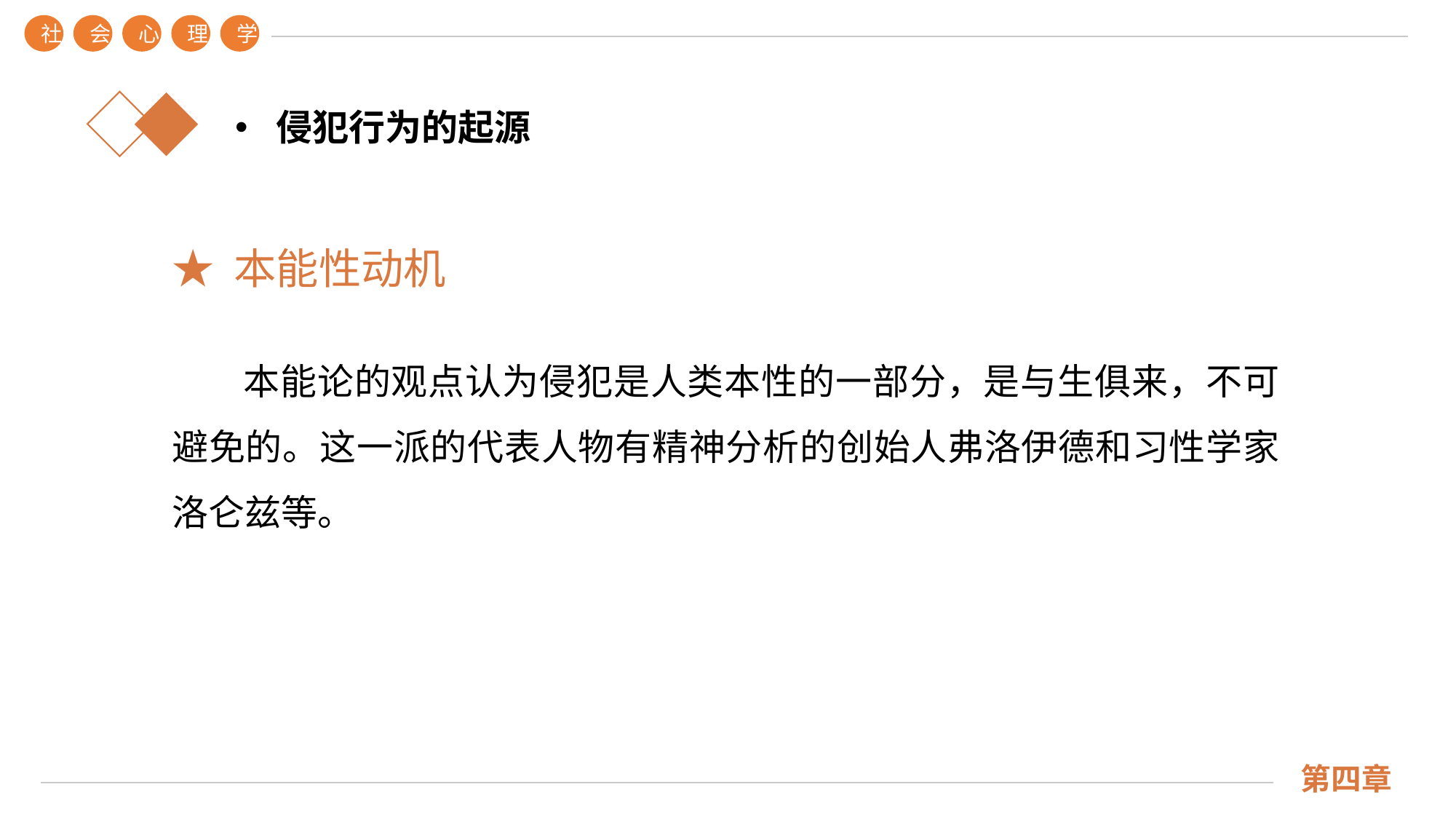

社
会
心
理
学
第四章

侵犯行为的起源

★ 本能性动机

       本能论的观点认为侵犯是人类本性的一部分，是与生俱来，不可避免的。这一派的代表人物有精神分析的创始人弗洛伊德和习性学家洛仑兹等。